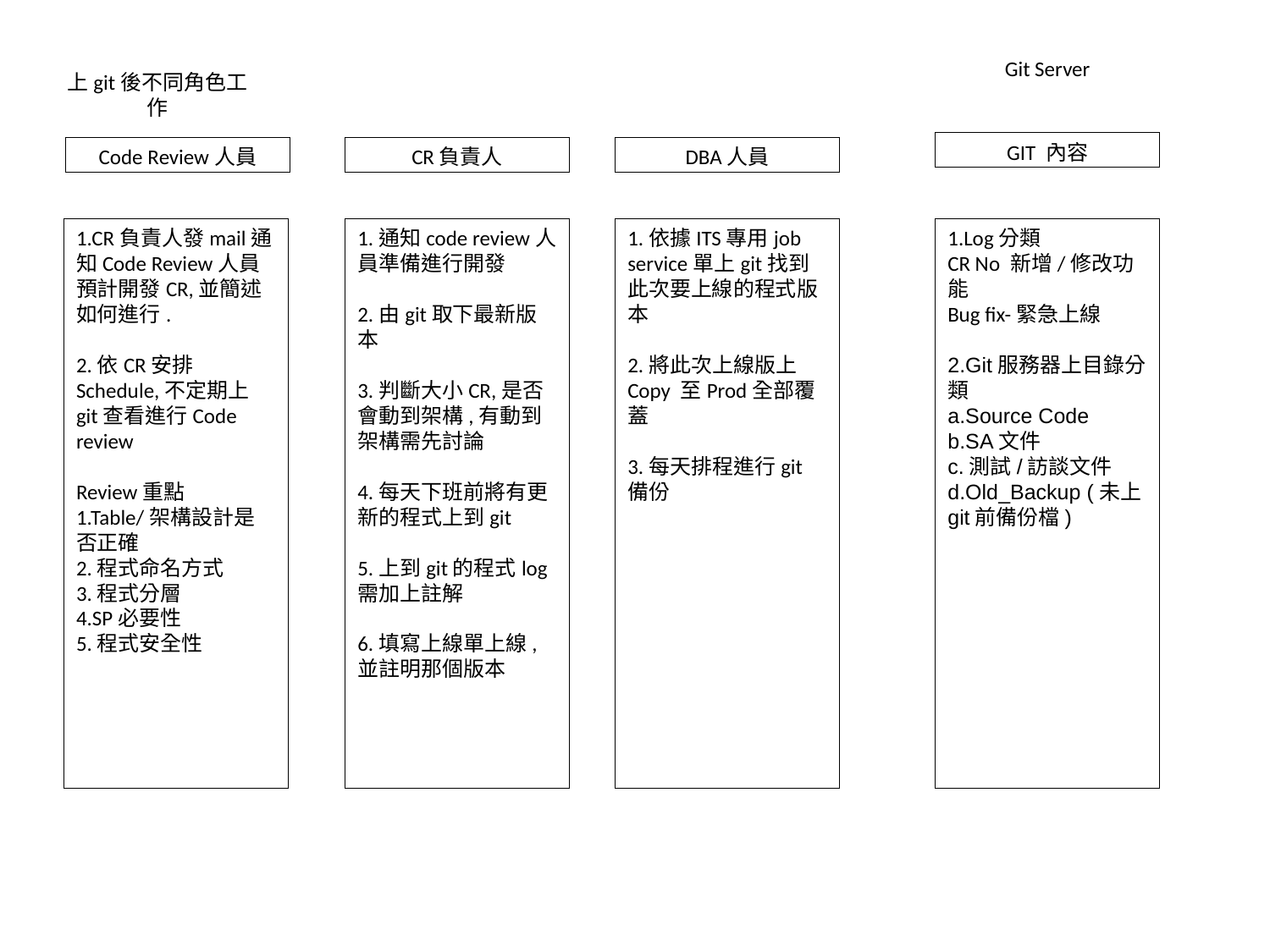

Git Server
上git後不同角色工作
GIT 內容
Code Review人員
CR負責人
DBA人員
1.CR負責人發mail通知Code Review人員預計開發CR,並簡述如何進行.

2.依CR安排Schedule,不定期上git查看進行Code review

Review重點
1.Table/架構設計是否正確
2.程式命名方式
3.程式分層
4.SP必要性
5.程式安全性

1.通知code review人員準備進行開發

2.由git取下最新版本

3.判斷大小CR,是否會動到架構,有動到架構需先討論

4.每天下班前將有更新的程式上到git

5.上到git的程式log需加上註解

6.填寫上線單上線,並註明那個版本
1.依據ITS專用job service單上git找到此次要上線的程式版本

2.將此次上線版上Copy 至Prod全部覆蓋

3.每天排程進行git備份
1.Log分類
CR No 新增/修改功能
Bug fix-緊急上線

2.Git服務器上目錄分類
a.Source Code
b.SA文件
c.測試/訪談文件
d.Old_Backup (未上git前備份檔)